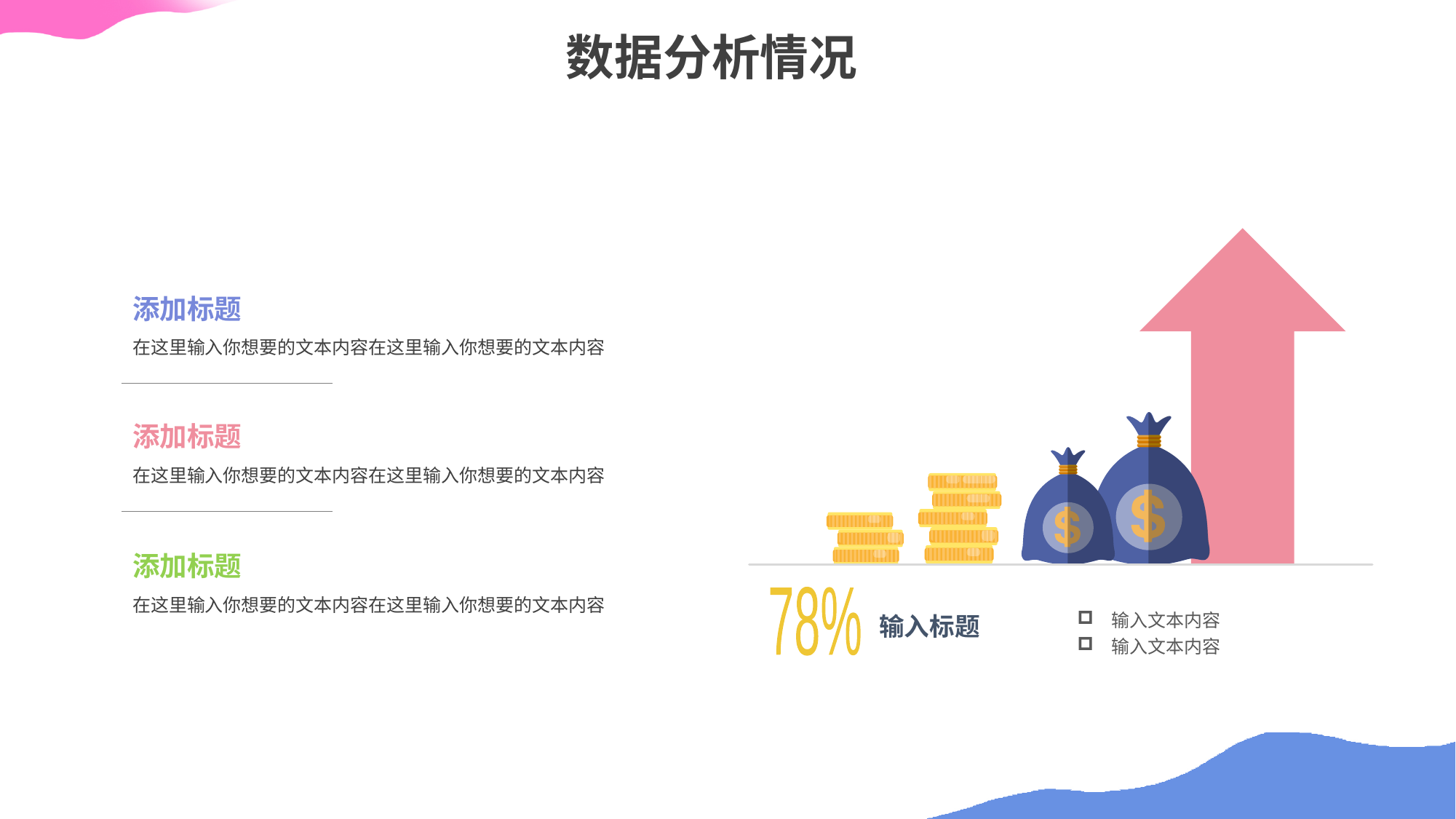

数据分析情况

78%
输入文本内容
输入文本内容
输入标题
添加标题
在这里输入你想要的文本内容在这里输入你想要的文本内容
添加标题
在这里输入你想要的文本内容在这里输入你想要的文本内容
添加标题
在这里输入你想要的文本内容在这里输入你想要的文本内容